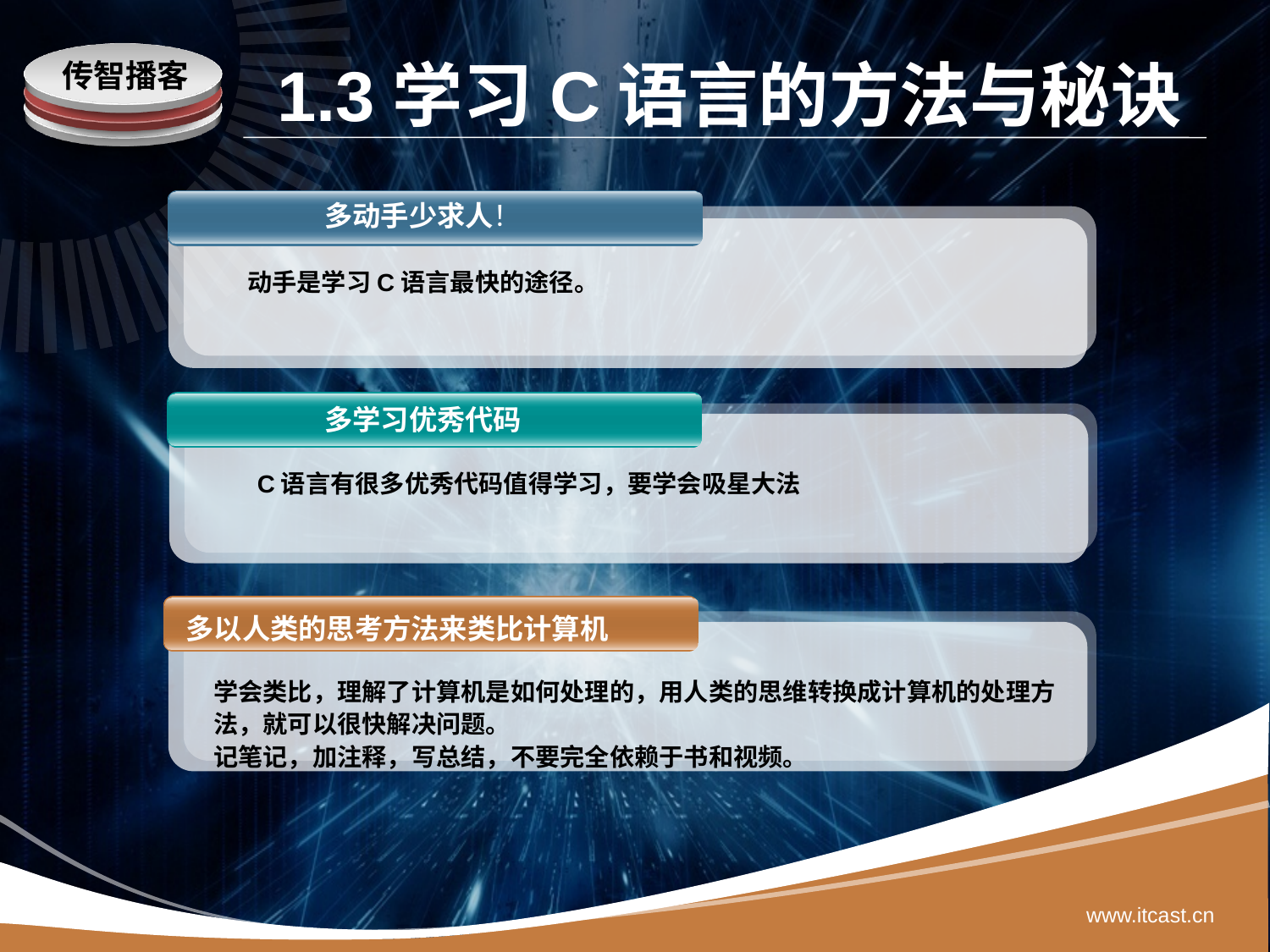

# 1.3学习C语言的方法与秘诀
传智播客

多动手少求人！

动手是学习C语言最快的途径。

多学习优秀代码

C语言有很多优秀代码值得学习，要学会吸星大法

多以人类的思考方法来类比计算机

学会类比，理解了计算机是如何处理的，用人类的思维转换成计算机的处理方法，就可以很快解决问题。
记笔记，加注释，写总结，不要完全依赖于书和视频。
www.itcast.cn